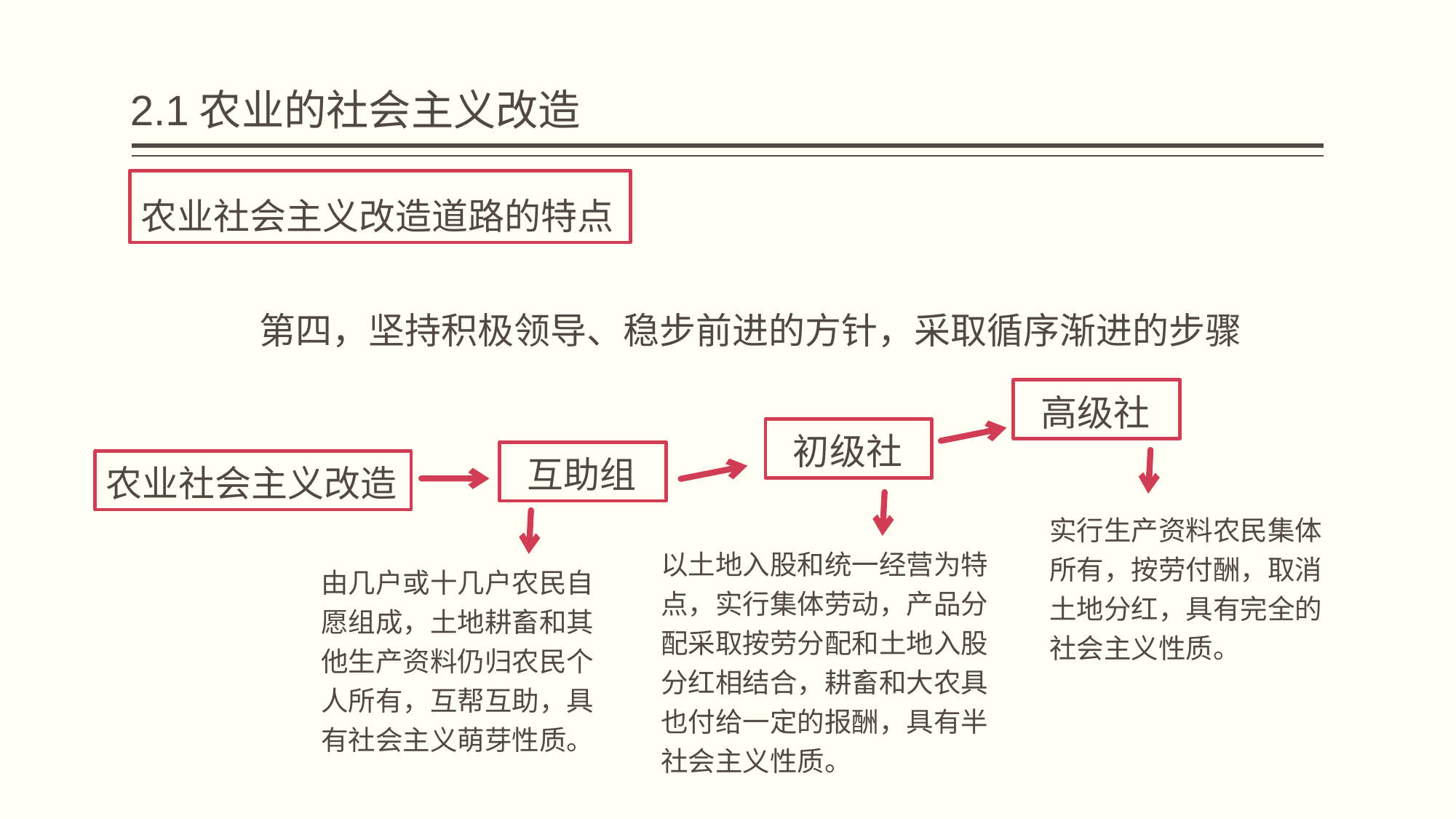

# 2.1农业的社会主义改造
农业社会主义改造道路的特点
    第四，坚持积极领导、稳步前进的方针，采取循序渐进的步骤
 高级社
 初级社
 互助组
农业社会主义改造
实行生产资料农民集体所有，按劳付酬，取消土地分红，具有完全的社会主义性质。
以土地入股和统一经营为特点，实行集体劳动，产品分配采取按劳分配和土地入股分红相结合，耕畜和大农具也付给一定的报酬，具有半社会主义性质。
由几户或十几户农民自愿组成，土地耕畜和其他生产资料仍归农民个人所有，互帮互助，具有社会主义萌芽性质。